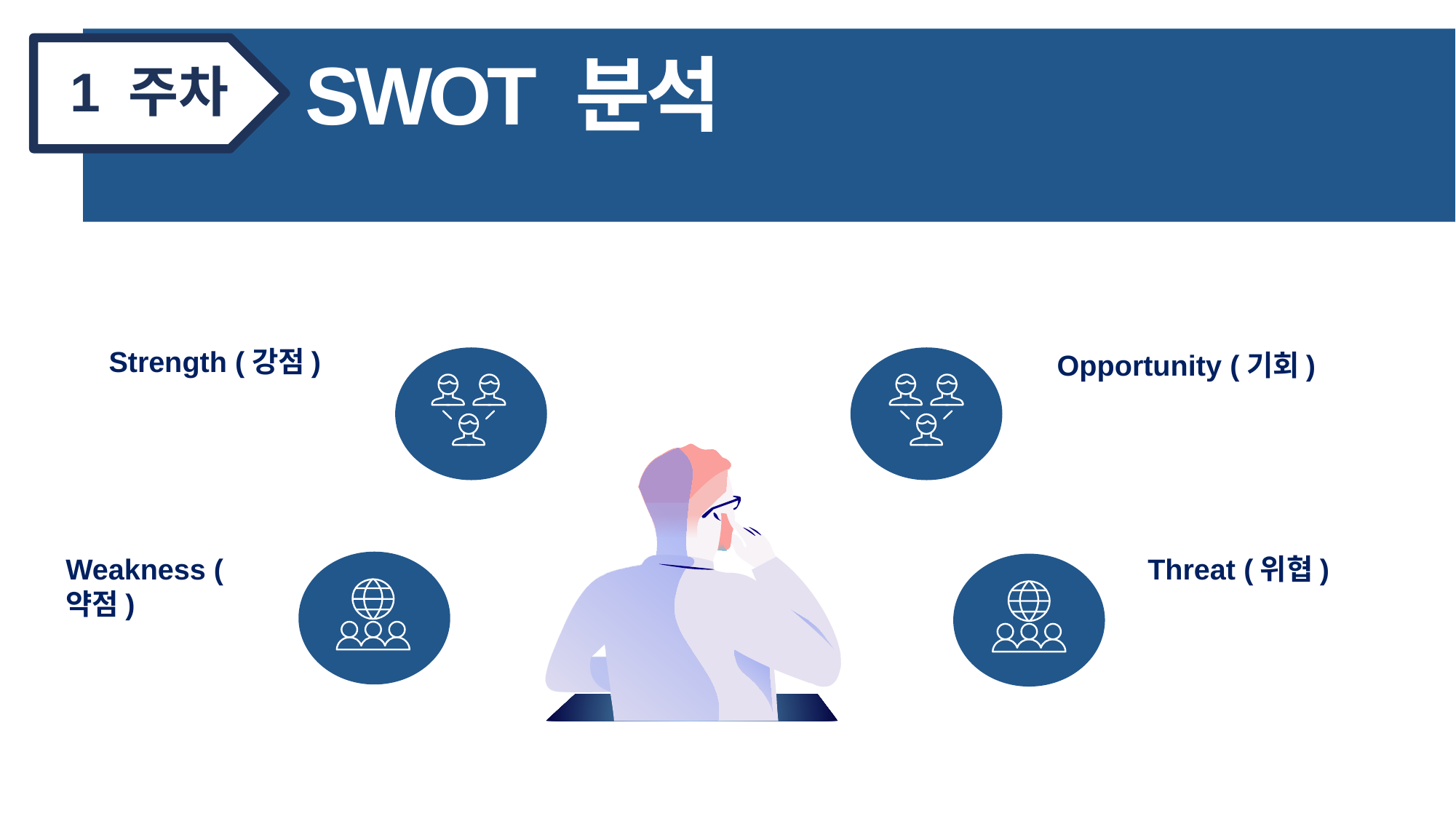

1 주차
SWOT 분석

Strength (강점)
Opportunity (기회)

Weakness (약점)
Threat (위협)